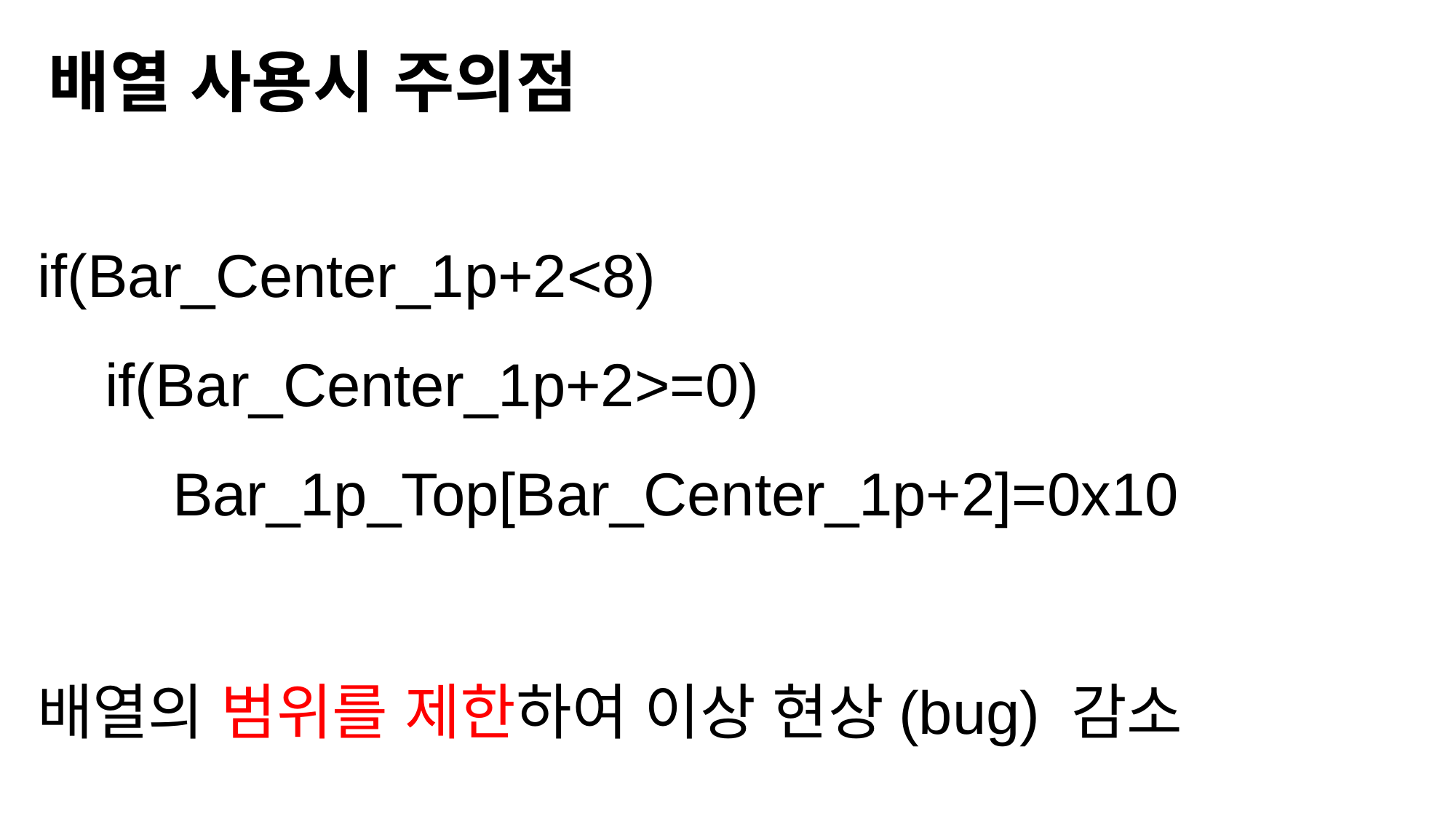

# 배열 사용시 주의점
if(Bar_Center_1p+2<8)
    if(Bar_Center_1p+2>=0)
        Bar_1p_Top[Bar_Center_1p+2]=0x10

배열의 범위를 제한하여 이상 현상(bug) 감소